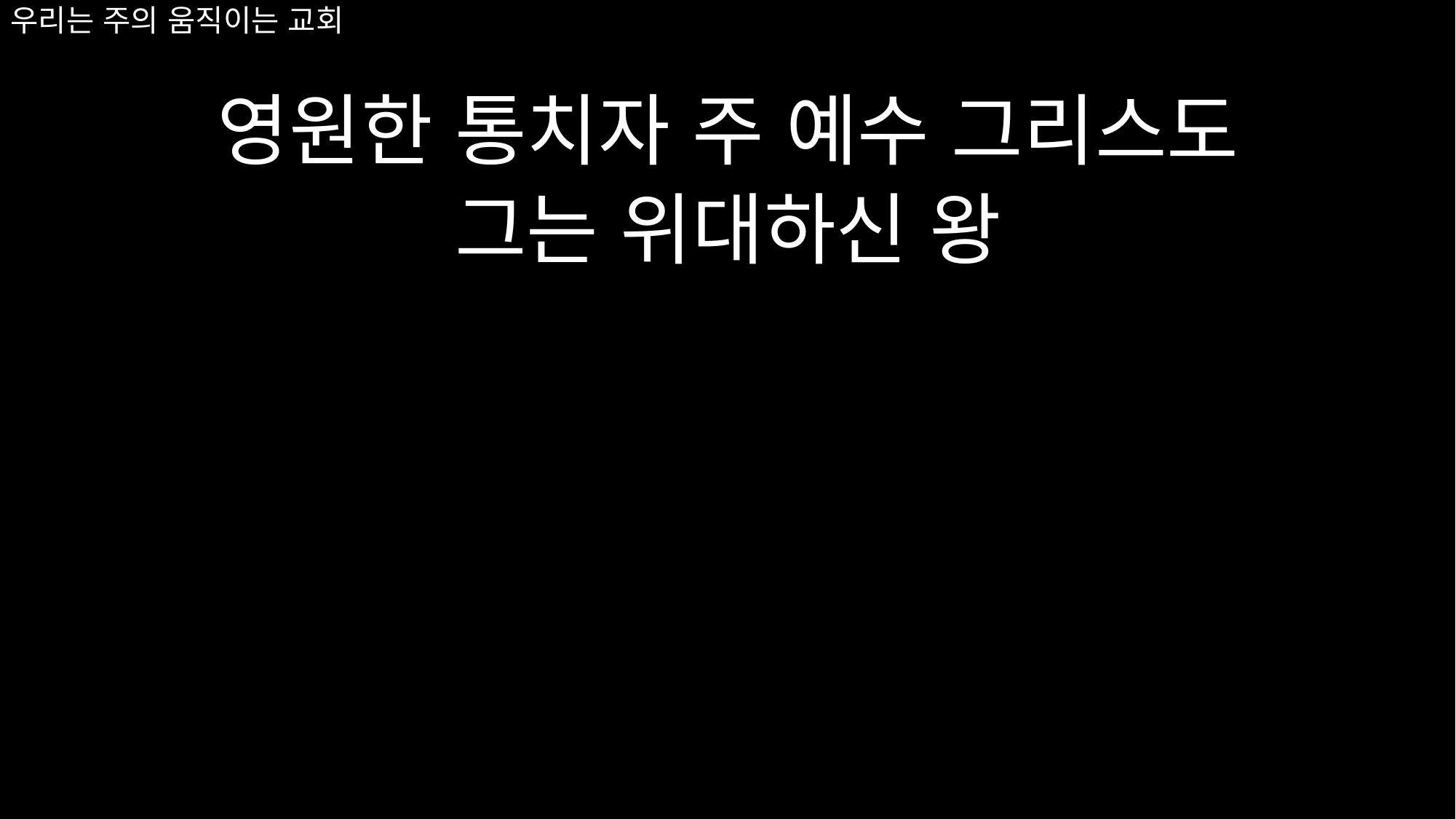

영원한 통치자 주 예수 그리스도
그는 위대하신 왕

# 우리는 주의 움직이는 교회